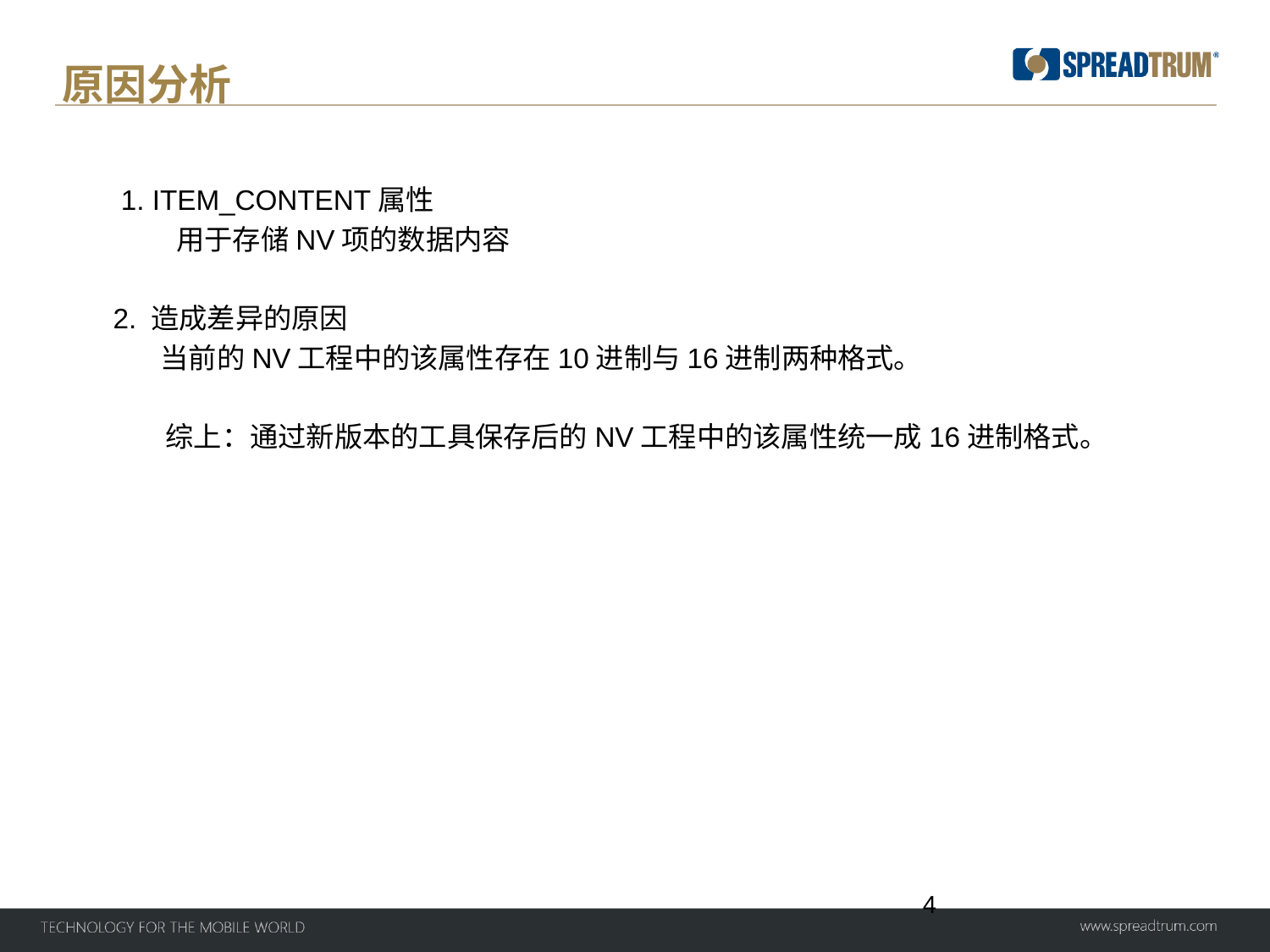

# 原因分析
1. ITEM_CONTENT属性
用于存储NV项的数据内容

2. 造成差异的原因
	当前的NV工程中的该属性存在10进制与16进制两种格式。

      综上：通过新版本的工具保存后的NV工程中的该属性统一成16进制格式。

4